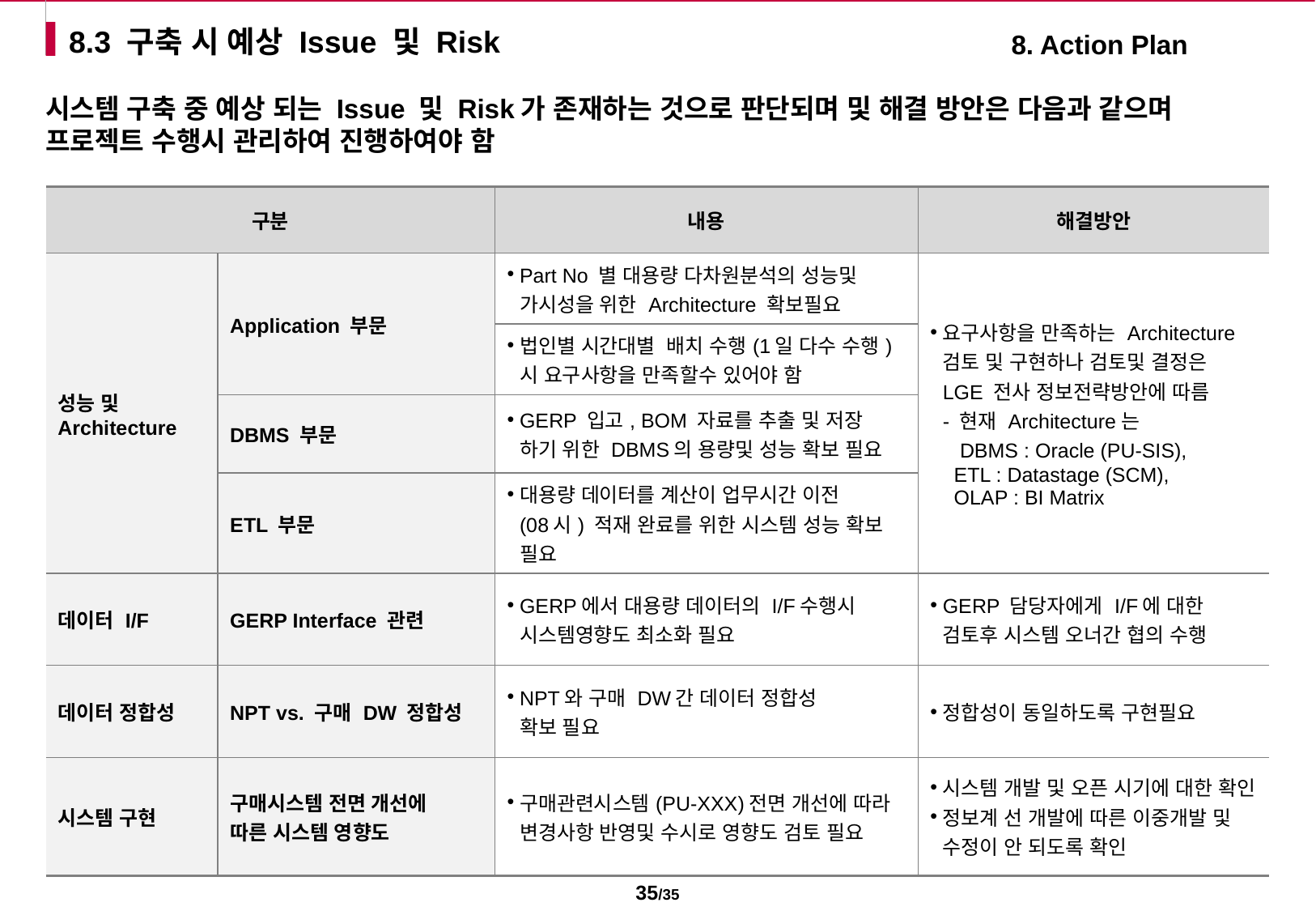

# 8.3 구축 시 예상 Issue 및 Risk
8. Action Plan
시스템 구축 중 예상 되는 Issue 및 Risk가 존재하는 것으로 판단되며 및 해결 방안은 다음과 같으며 프로젝트 수행시 관리하여 진행하여야 함
| 구분 |  | 내용 | 해결방안 |
| --- | --- | --- | --- |
| 성능 및 Architecture | Application 부문 | Part No 별 대용량 다차원분석의 성능및 가시성을 위한 Architecture 확보필요 | 요구사항을 만족하는 Architecture 검토 및 구현하나 검토및 결정은 LGE 전사 정보전략방안에 따름 - 현재 Architecture는 DBMS : Oracle (PU-SIS), ETL : Datastage (SCM), OLAP : BI Matrix |
|  |  | 법인별 시간대별 배치 수행(1일 다수 수행)시 요구사항을 만족할수 있어야 함 |  |
|  | DBMS 부문 | GERP 입고, BOM 자료를 추출 및 저장 하기 위한 DBMS의 용량및 성능 확보 필요 |  |
|  | ETL 부문 | 대용량 데이터를 계산이 업무시간 이전 (08시) 적재 완료를 위한 시스템 성능 확보 필요 |  |
| 데이터 I/F | GERP Interface 관련 | GERP에서 대용량 데이터의 I/F수행시 시스템영향도 최소화 필요 | GERP 담당자에게 I/F에 대한 검토후 시스템 오너간 협의 수행 |
| 데이터 정합성 | NPT vs. 구매 DW 정합성 | NPT와 구매 DW간 데이터 정합성 확보 필요 | 정합성이 동일하도록 구현필요 |
| 시스템 구현 | 구매시스템 전면 개선에 따른 시스템 영향도 | 구매관련시스템(PU-XXX)전면 개선에 따라 변경사항 반영및 수시로 영향도 검토 필요 | 시스템 개발 및 오픈 시기에 대한 확인 정보계 선 개발에 따른 이중개발 및 수정이 안 되도록 확인 |